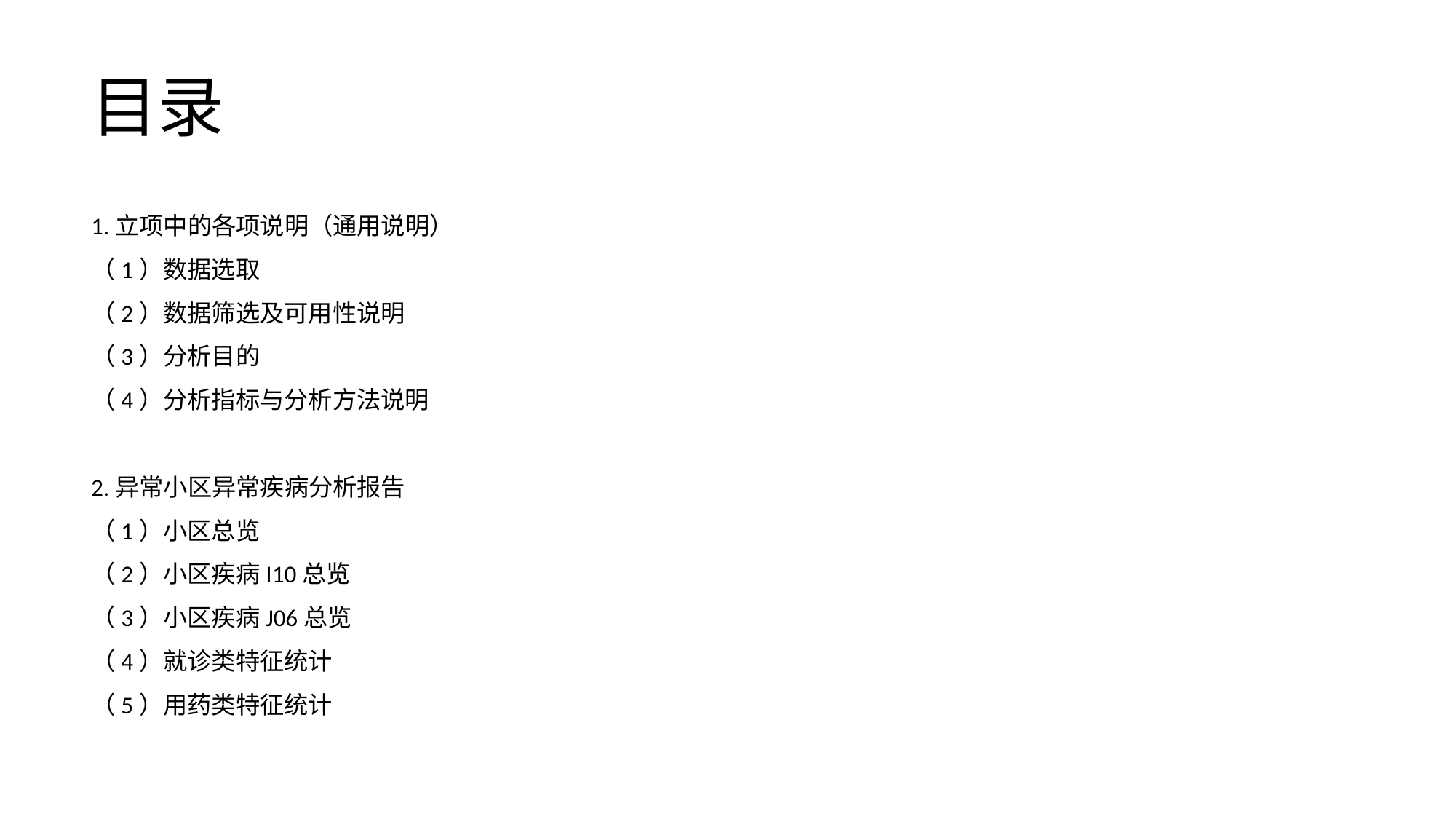

# 目录
1.立项中的各项说明（通用说明）
（1）数据选取
（2）数据筛选及可用性说明
（3）分析目的
（4）分析指标与分析方法说明

2.异常小区异常疾病分析报告
（1）小区总览
（2）小区疾病I10总览
（3）小区疾病J06总览
（4）就诊类特征统计
（5）用药类特征统计